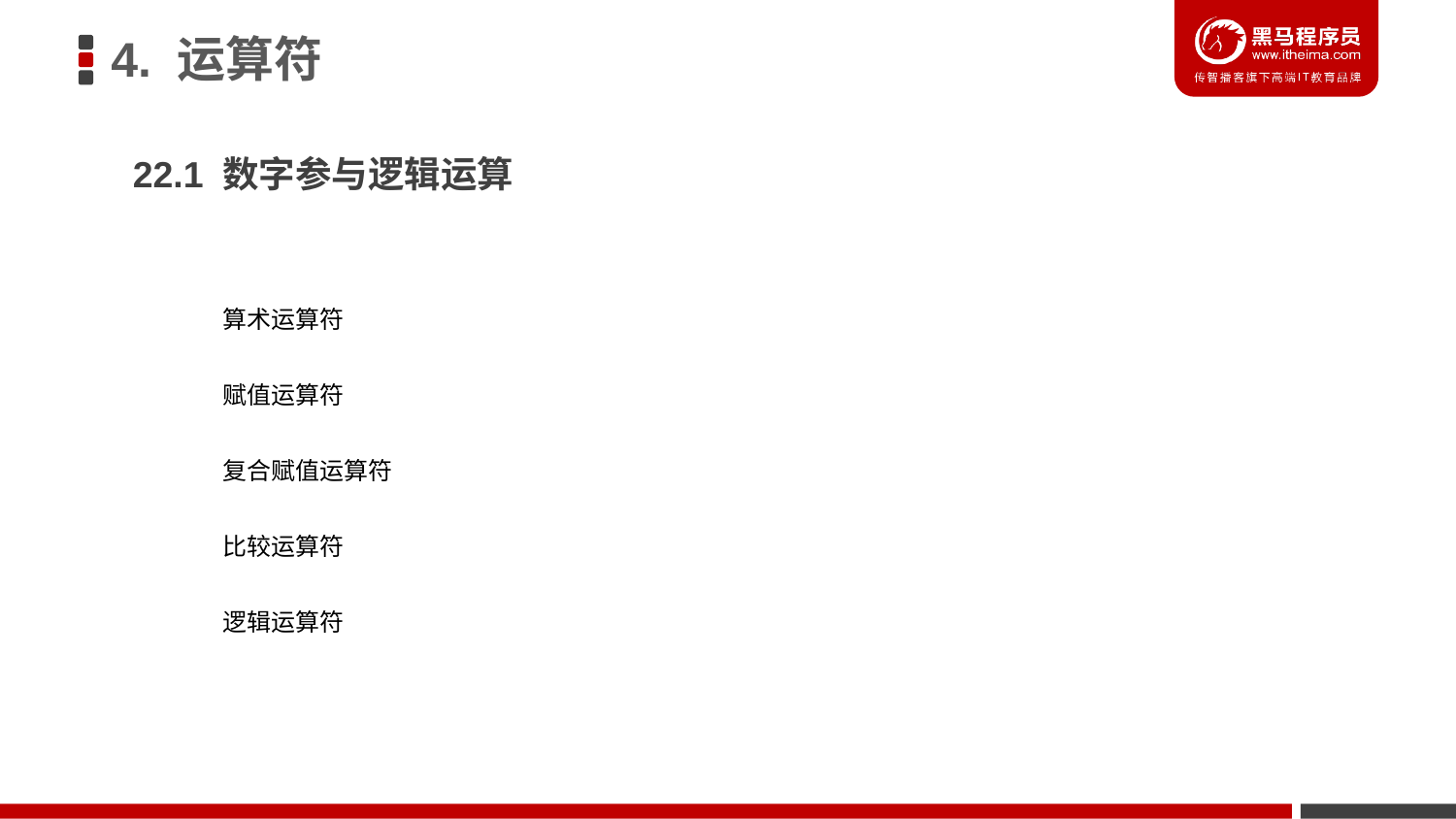

4. 运算符
22.1 数字参与逻辑运算
算术运算符

赋值运算符

复合赋值运算符

比较运算符

逻辑运算符